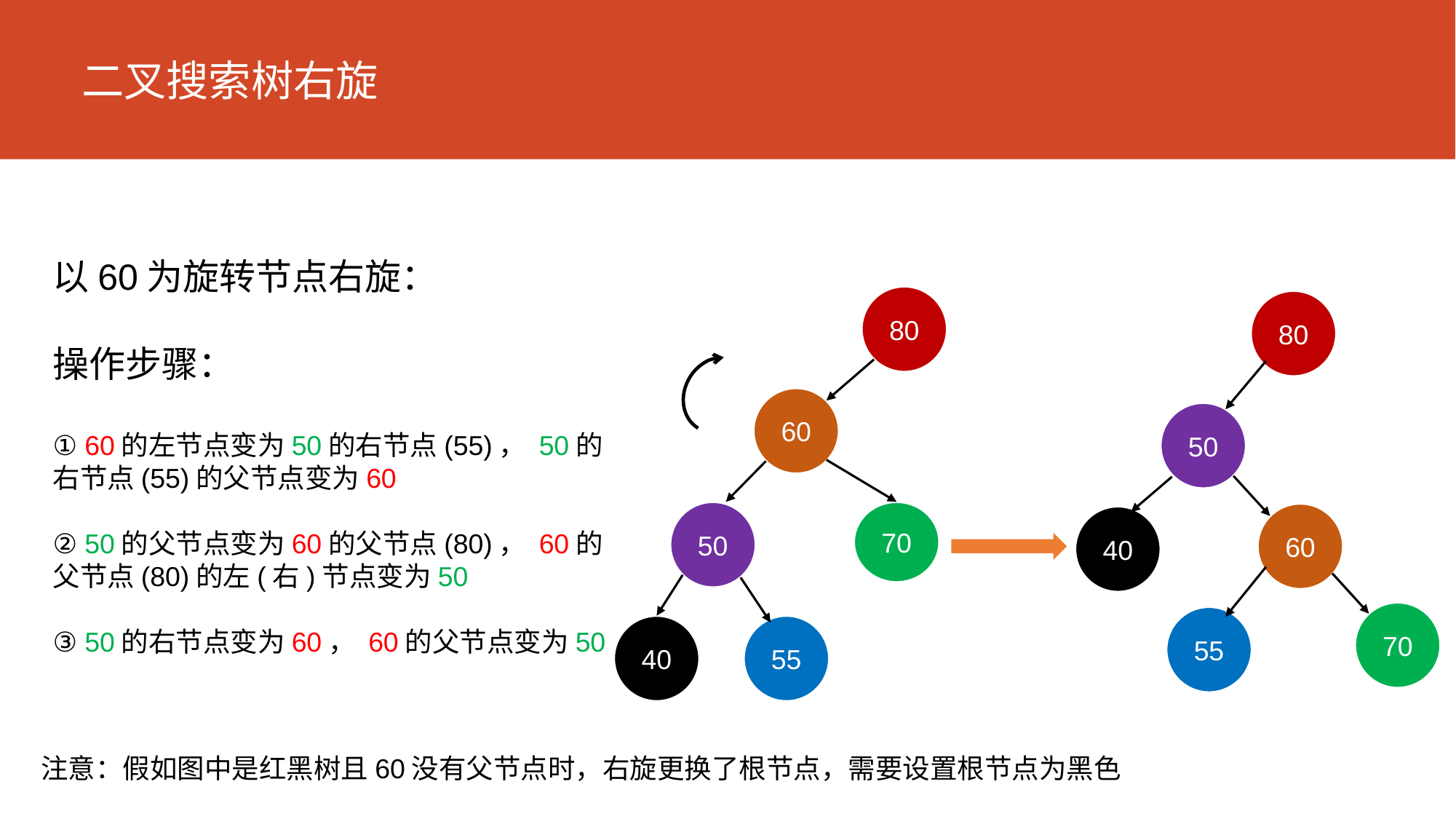

# 二叉搜索树右旋
以60为旋转节点右旋：

操作步骤：

① 60的左节点变为50的右节点(55)， 50的右节点(55)的父节点变为60

② 50的父节点变为60的父节点(80)， 60的父节点(80)的左(右)节点变为50

③ 50的右节点变为60， 60的父节点变为50
80
80

60
50
50
70
60
40

70
55
40
55
注意：假如图中是红黑树且60没有父节点时，右旋更换了根节点，需要设置根节点为黑色